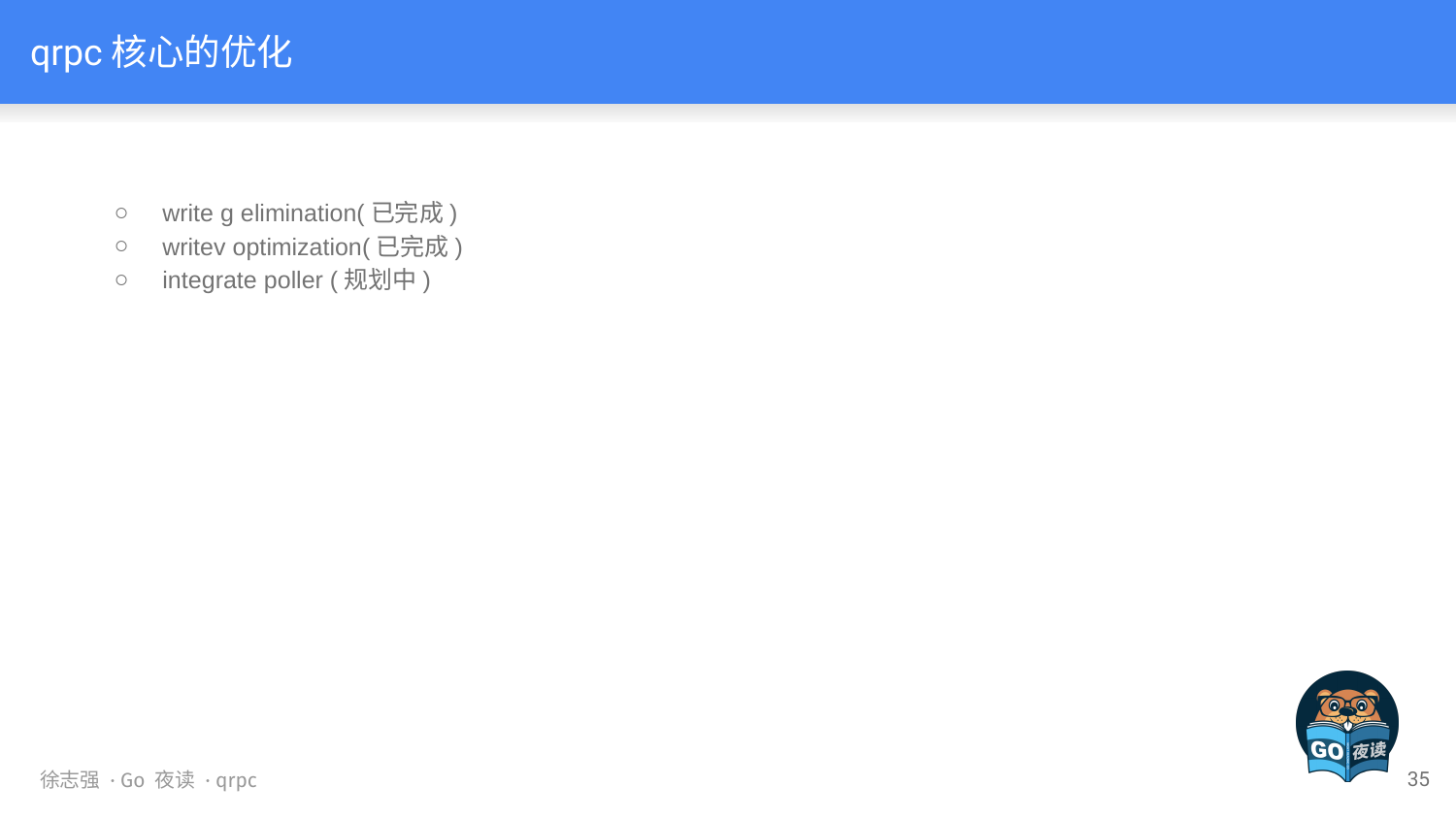

# qrpc核心的优化
write g elimination(已完成)
writev optimization(已完成)
integrate poller (规划中)

35